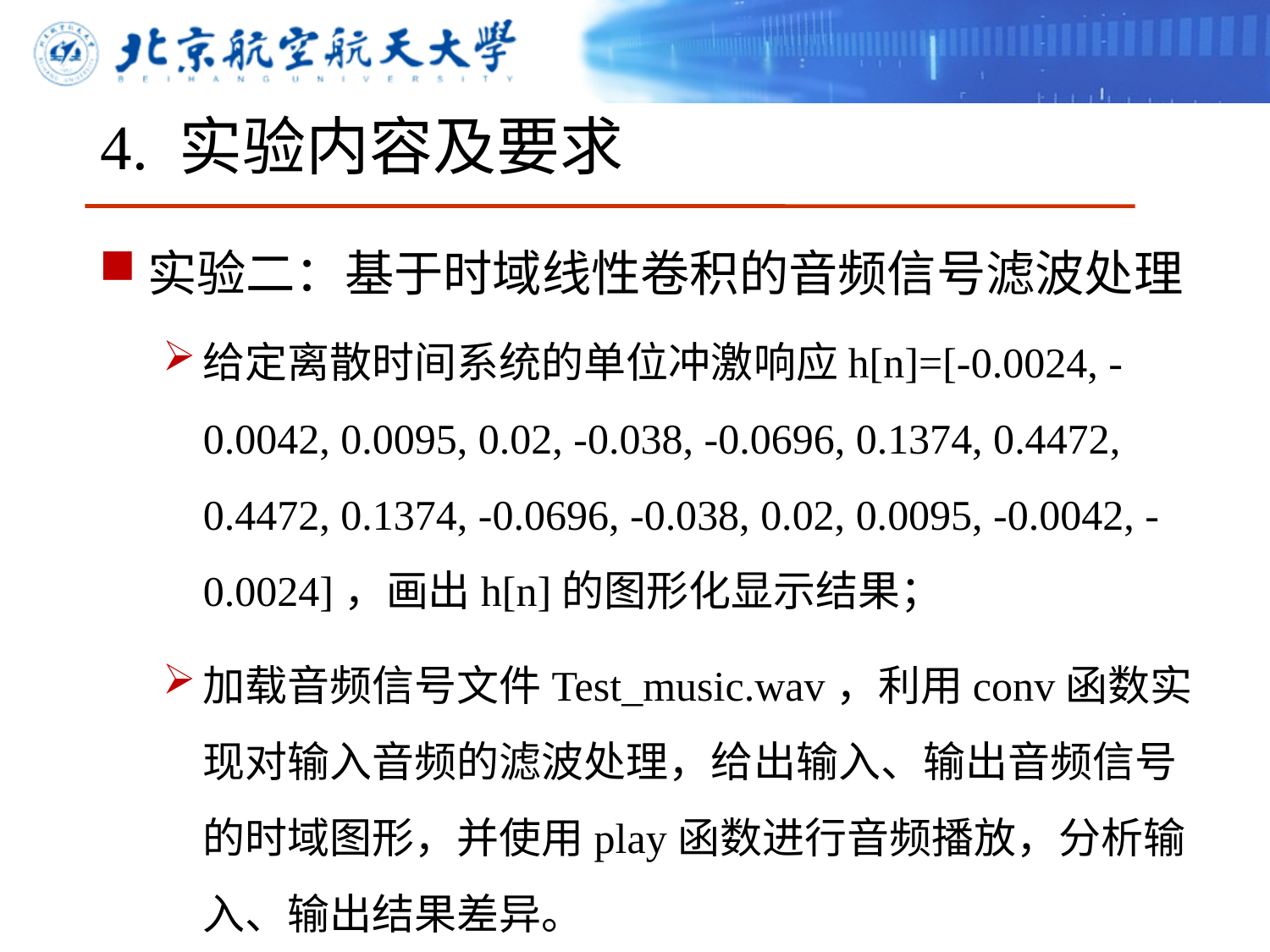

# 4. 实验内容及要求
实验二：基于时域线性卷积的音频信号滤波处理
给定离散时间系统的单位冲激响应h[n]=[-0.0024, -0.0042, 0.0095, 0.02, -0.038, -0.0696, 0.1374, 0.4472, 0.4472, 0.1374, -0.0696, -0.038, 0.02, 0.0095, -0.0042, -0.0024]，画出h[n]的图形化显示结果；
加载音频信号文件Test_music.wav，利用conv函数实现对输入音频的滤波处理，给出输入、输出音频信号的时域图形，并使用play函数进行音频播放，分析输入、输出结果差异。